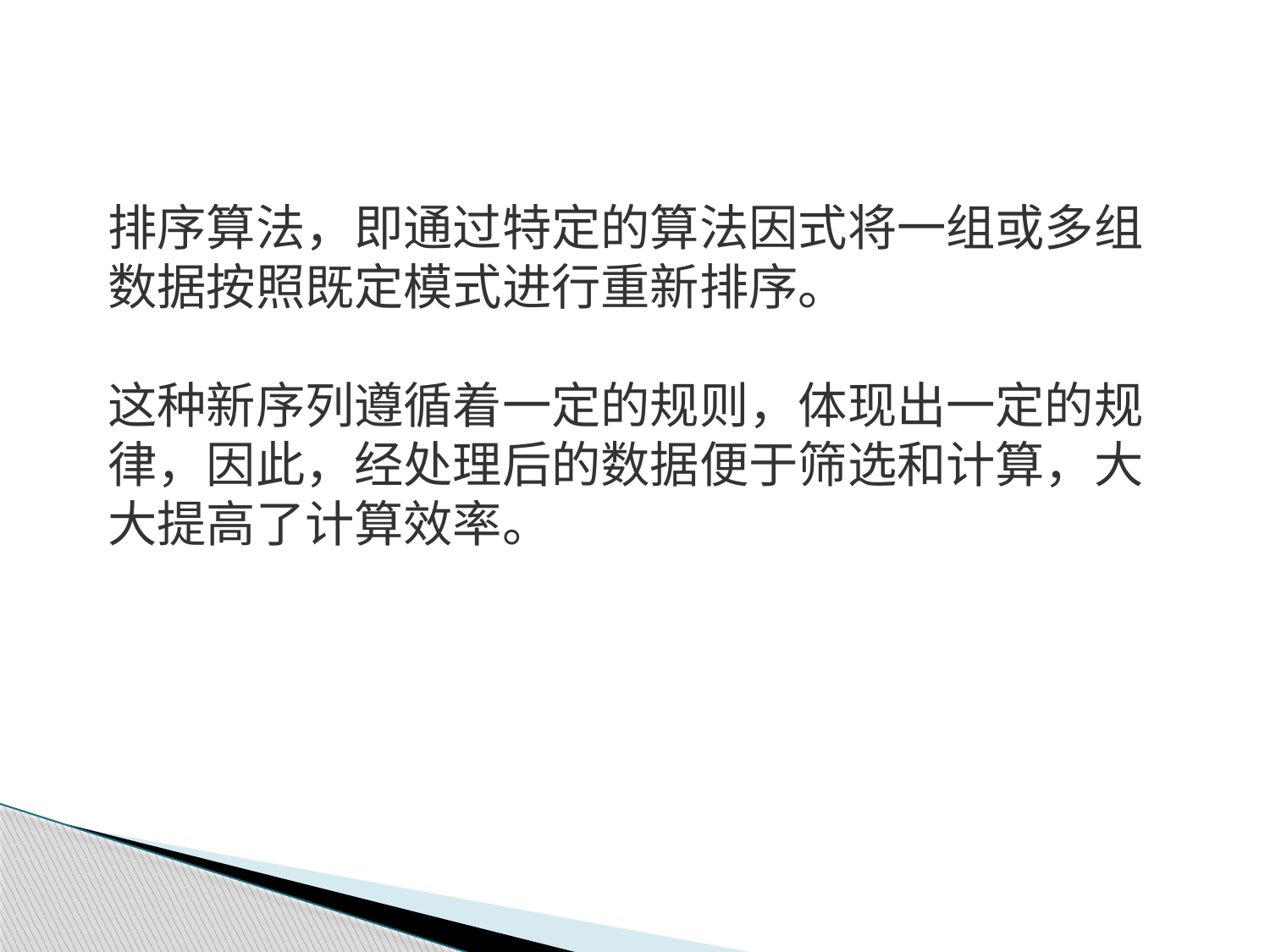

排序算法，即通过特定的算法因式将一组或多组数据按照既定模式进行重新排序。

这种新序列遵循着一定的规则，体现出一定的规律，因此，经处理后的数据便于筛选和计算，大大提高了计算效率。